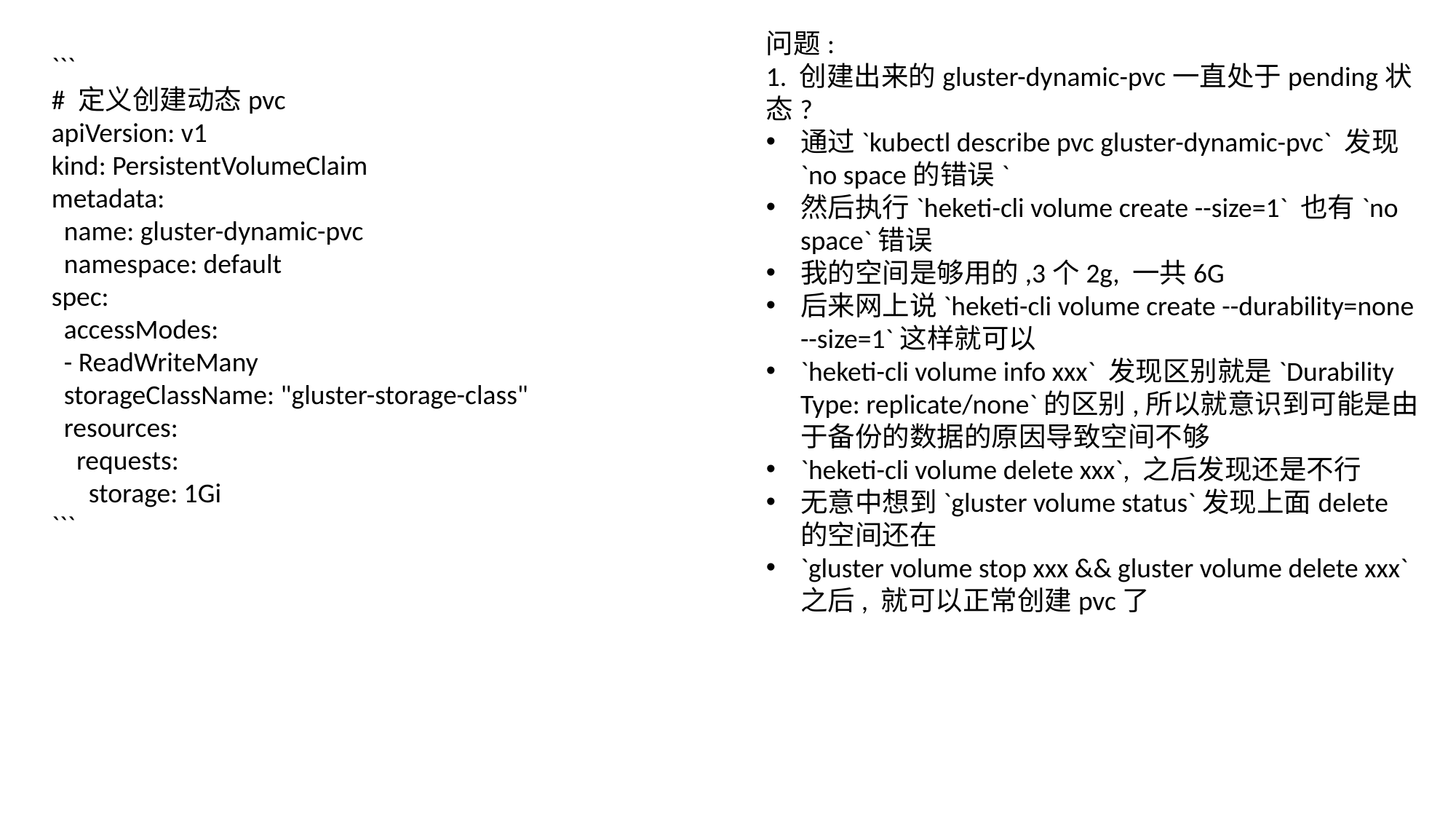

问题:
1. 创建出来的gluster-dynamic-pvc一直处于pending状态?
通过`kubectl describe pvc gluster-dynamic-pvc` 发现`no space的错误`
然后执行`heketi-cli volume create --size=1` 也有`no space`错误
我的空间是够用的,3个2g, 一共6G
后来网上说`heketi-cli volume create --durability=none --size=1`这样就可以
`heketi-cli volume info xxx` 发现区别就是`Durability Type: replicate/none`的区别,所以就意识到可能是由于备份的数据的原因导致空间不够
`heketi-cli volume delete xxx`, 之后发现还是不行
无意中想到`gluster volume status`发现上面delete的空间还在
`gluster volume stop xxx && gluster volume delete xxx`之后, 就可以正常创建pvc了

```
# 定义创建动态pvc
apiVersion: v1
kind: PersistentVolumeClaim
metadata:
  name: gluster-dynamic-pvc
  namespace: default
spec:
  accessModes:
  - ReadWriteMany
  storageClassName: "gluster-storage-class"
  resources:
    requests:
      storage: 1Gi
```